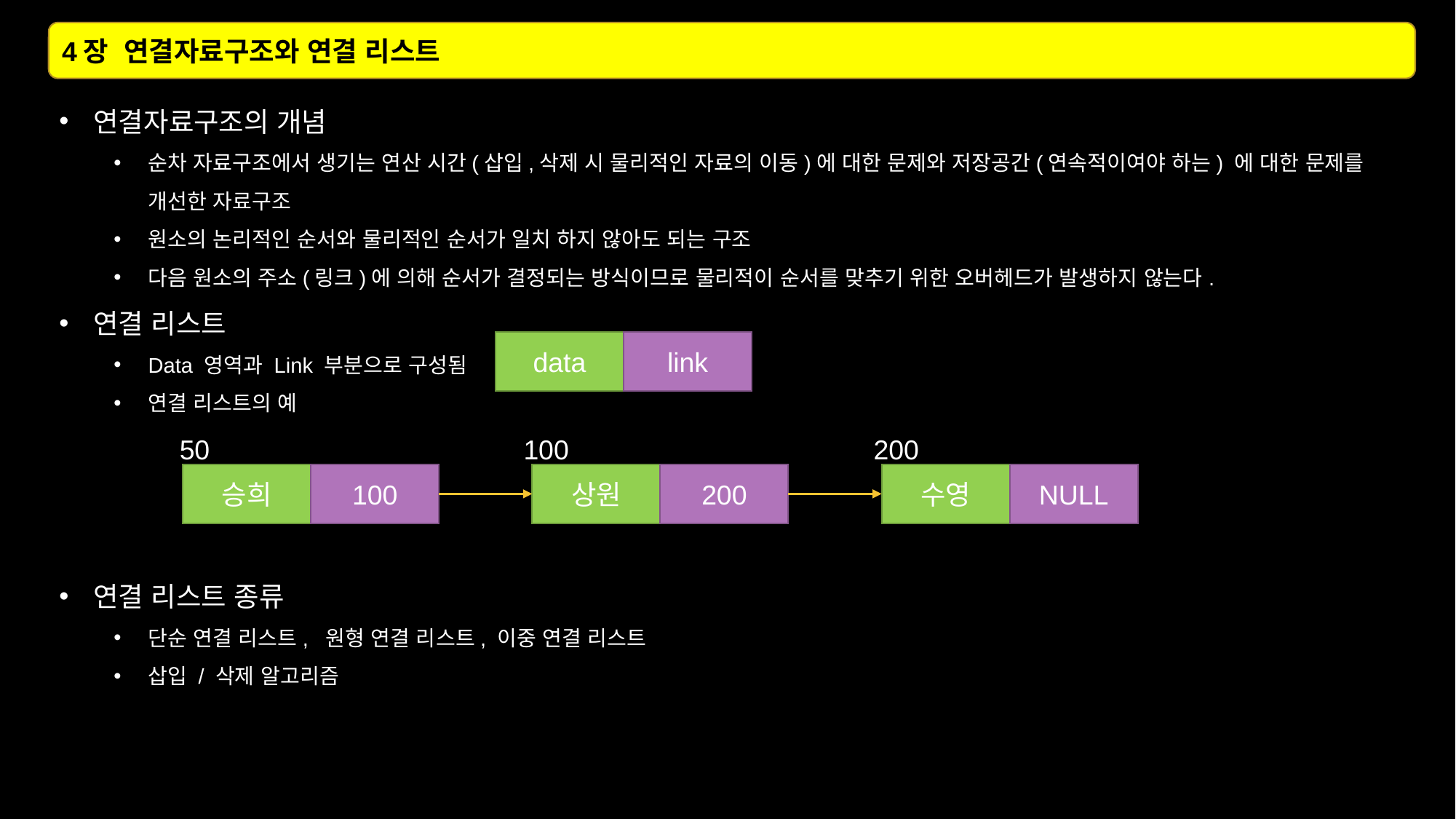

4장  연결자료구조와 연결 리스트
연결자료구조의 개념
순차 자료구조에서 생기는 연산 시간(삽입,삭제 시 물리적인 자료의 이동)에 대한 문제와 저장공간(연속적이여야 하는) 에 대한 문제를 개선한 자료구조
원소의 논리적인 순서와 물리적인 순서가 일치 하지 않아도 되는 구조
다음 원소의 주소(링크)에 의해 순서가 결정되는 방식이므로 물리적이 순서를 맞추기 위한 오버헤드가 발생하지 않는다.
연결 리스트
Data 영역과 Link 부분으로 구성됨
연결 리스트의 예

연결 리스트 종류
단순 연결 리스트,  원형 연결 리스트, 이중 연결 리스트
삽입 / 삭제 알고리즘
data
link
50
100
200
상원
200
수영
NULL
승희
100